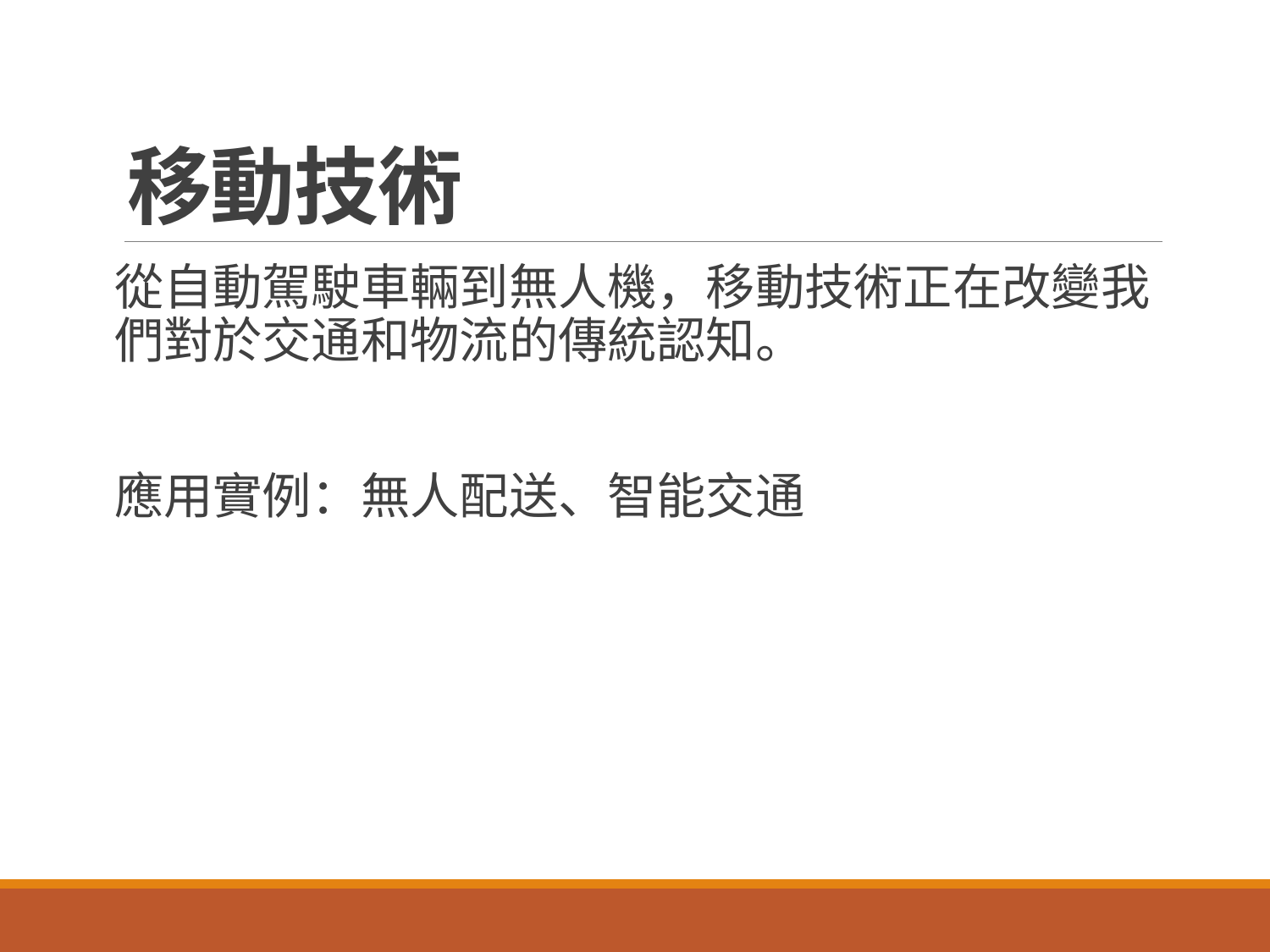

# 移動技術
從自動駕駛車輛到無人機，移動技術正在改變我們對於交通和物流的傳統認知。

應用實例：無人配送、智能交通